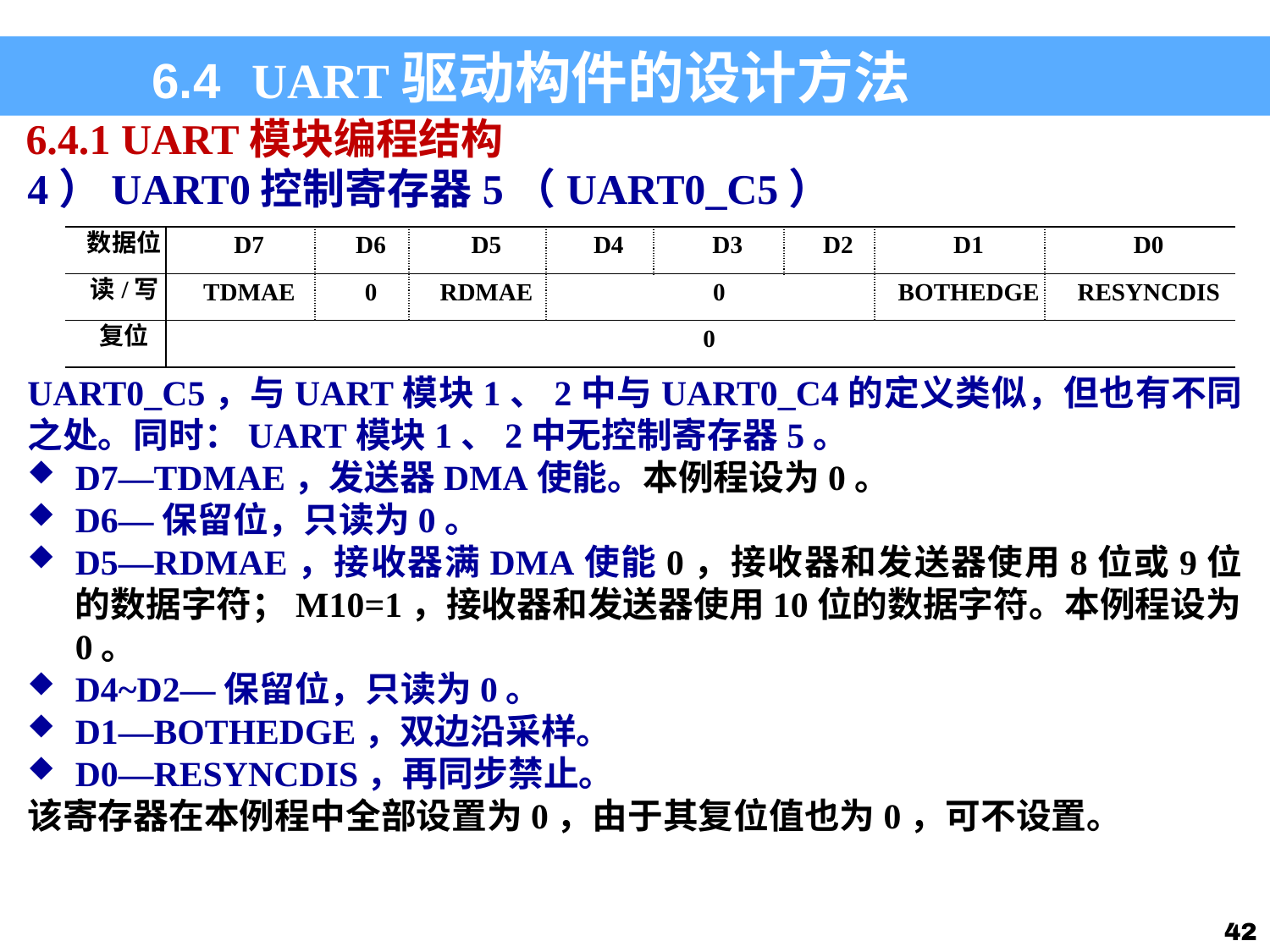

6.4  UART驱动构件的设计方法
6.4.1 UART模块编程结构
4）UART0控制寄存器5（UART0_C5）
| 数据位 | D7 | D6 | D5 | D4 | D3 | D2 | D1 | D0 |
| --- | --- | --- | --- | --- | --- | --- | --- | --- |
| 读/写 | TDMAE | 0 | RDMAE | 0 |  |  | BOTHEDGE | RESYNCDIS |
| 复位 | 0 |  |  |  |  |  |  |  |
UART0_C5，与UART模块1、2中与UART0_C4的定义类似，但也有不同之处。同时：UART模块1、2中无控制寄存器5。
D7—TDMAE，发送器DMA使能。本例程设为0。
D6—保留位，只读为0。
D5—RDMAE，接收器满DMA使能0，接收器和发送器使用8位或9位的数据字符；M10=1，接收器和发送器使用10位的数据字符。本例程设为0。
D4~D2—保留位，只读为0。
D1—BOTHEDGE，双边沿采样。
D0—RESYNCDIS，再同步禁止。
该寄存器在本例程中全部设置为0，由于其复位值也为0，可不设置。
42